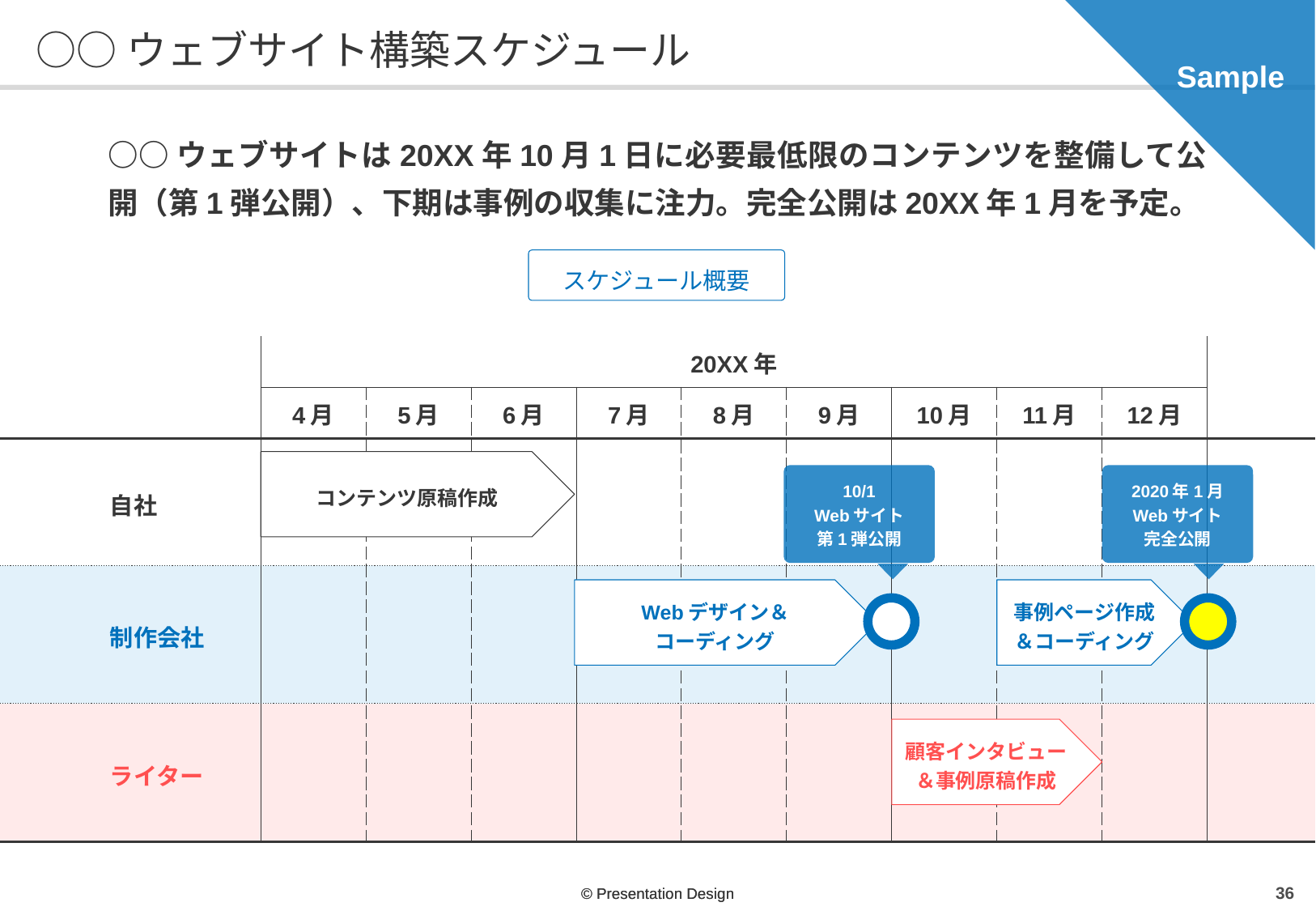

Sample
# ○○ウェブサイト構築スケジュール
○○ウェブサイトは20XX年10月1日に必要最低限のコンテンツを整備して公開（第1弾公開）、下期は事例の収集に注力。完全公開は20XX年1月を予定。
スケジュール概要
|  |  |  |  |  | 20XX年 |  |  |  |  |  |
| --- | --- | --- | --- | --- | --- | --- | --- | --- | --- | --- |
|  | 4月 | 5月 | 6月 | 7月 | 8月 | 9月 | 10月 | 11月 | 12月 |  |
| 自社 |  |  |  |  |  |  |  |  |  |  |
| 制作会社 |  |  |  |  |  |  |  |  |  |  |
| ライター |  |  |  |  |  |  |  |  |  |  |
コンテンツ原稿作成
10/1
Webサイト
第1弾公開
2020年1月
Webサイト
完全公開

Webデザイン＆
コーディング
事例ページ作成
＆コーディング

顧客インタビュー
＆事例原稿作成
36